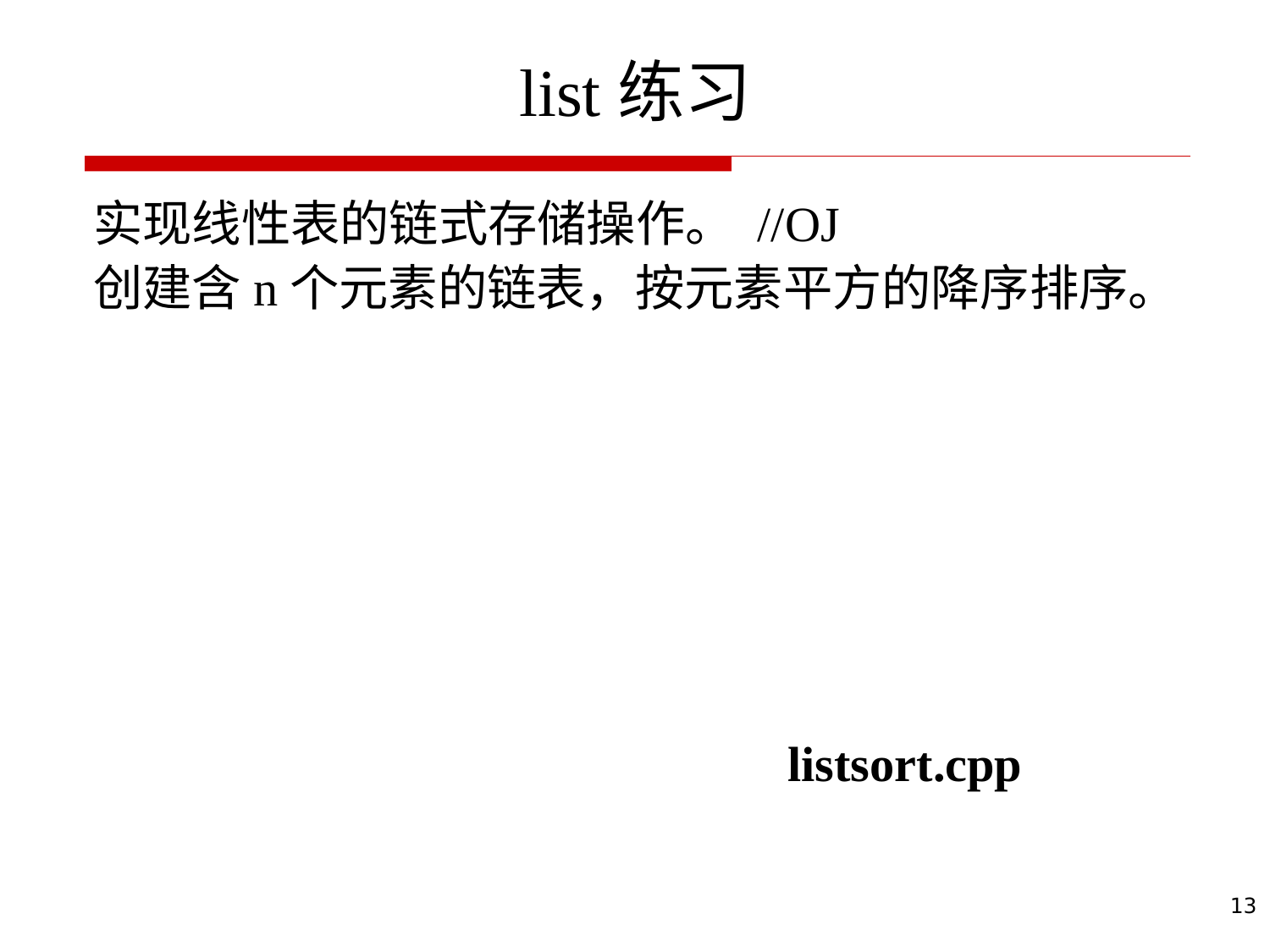

# list练习
    实现线性表的链式存储操作。 //OJ
    创建含n个元素的链表，按元素平方的降序排序。
listsort.cpp
13